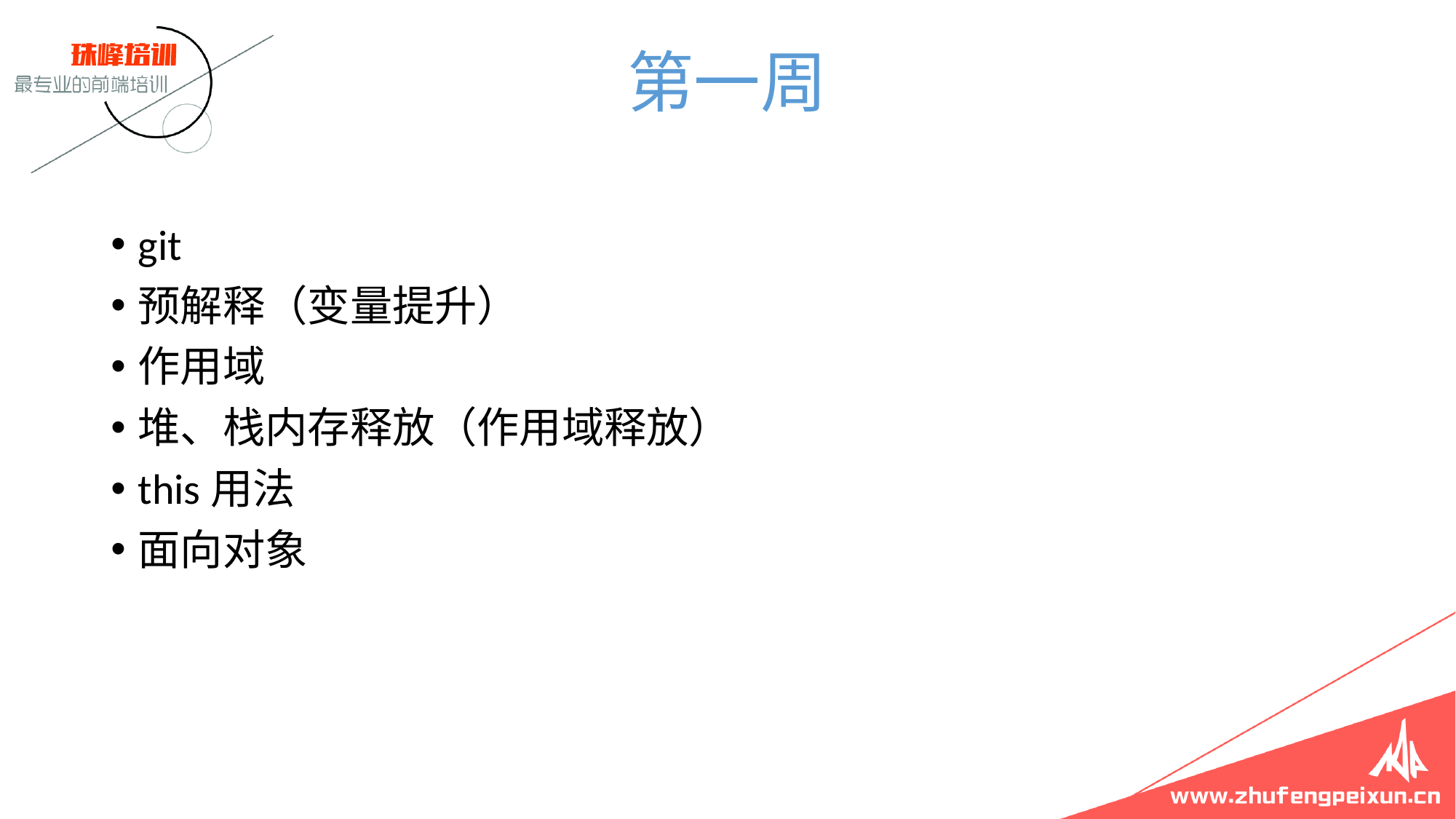

# 第一周
git
预解释（变量提升）
作用域
堆、栈内存释放（作用域释放）
this用法
面向对象